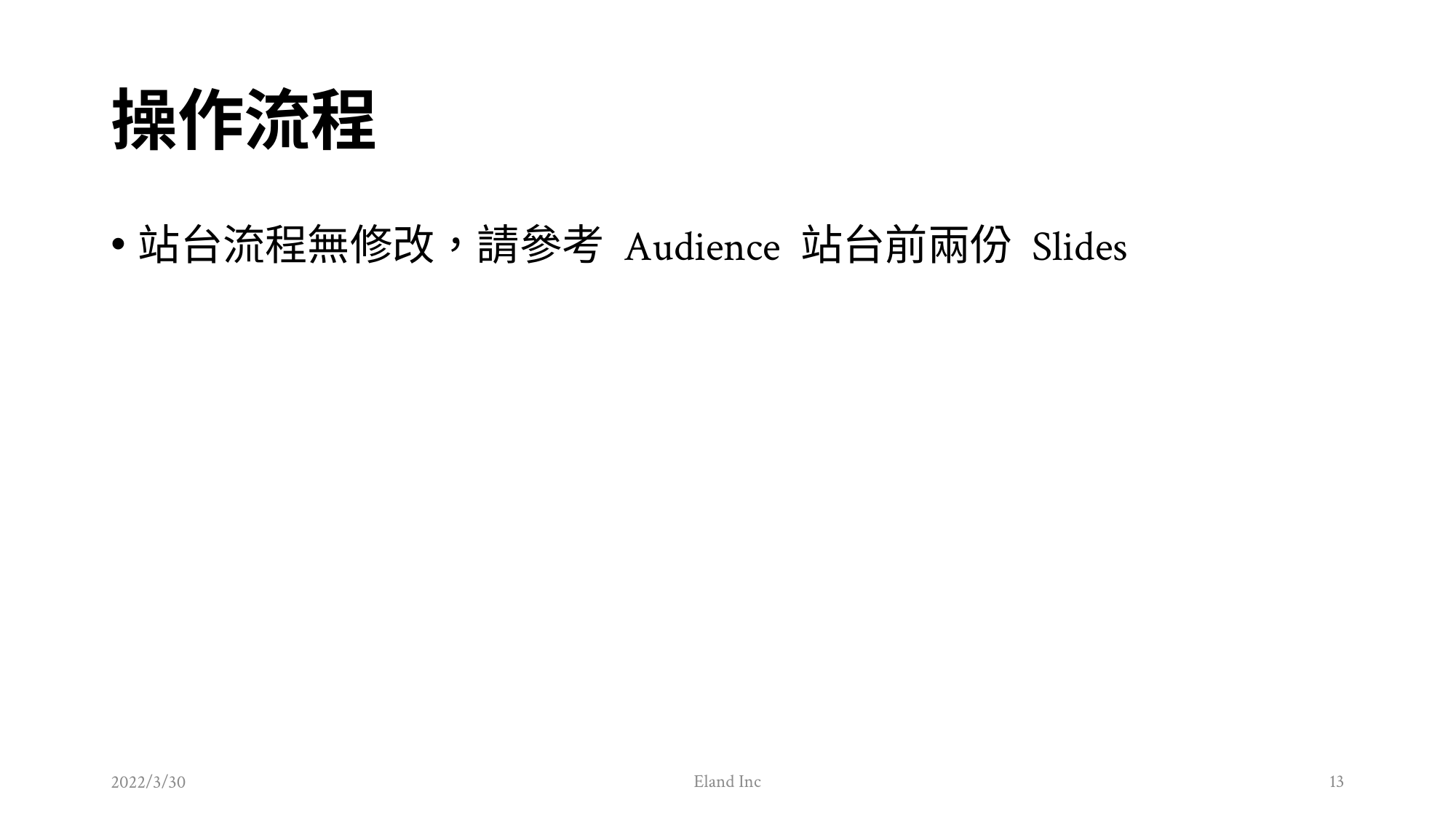

# 操作流程
站台流程無修改，請參考 Audience 站台前兩份 Slides
2022/3/30
Eland Inc
13